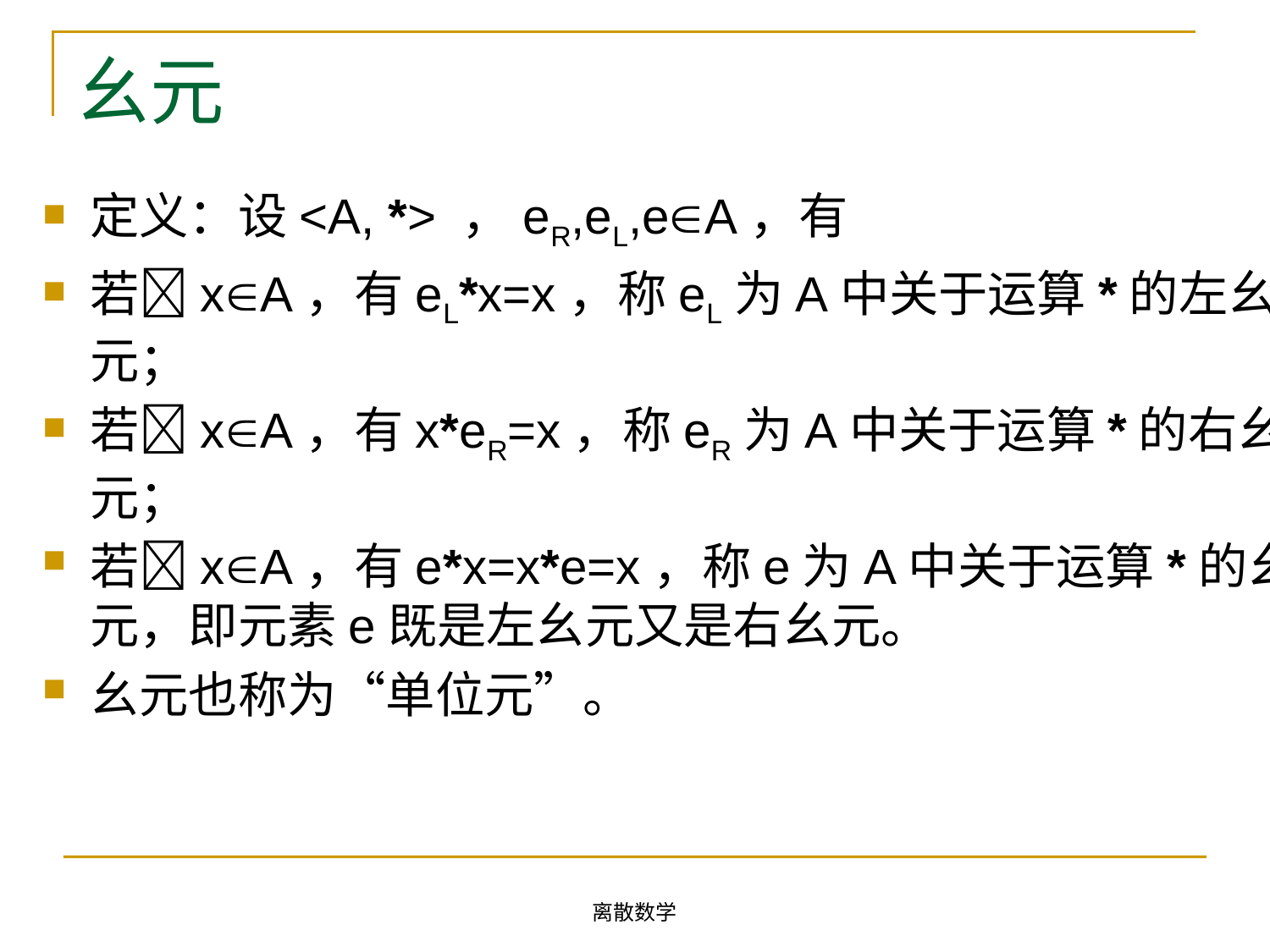

# 幺元
定义：设<A, *> ，eR,eL,e∈A，有
若∀x∈A，有eL*x=x，称eL为A中关于运算*的左幺元；
若∀x∈A，有x*eR=x，称eR为A中关于运算*的右幺元；
若∀x∈A，有e*x=x*e=x，称e为A中关于运算*的幺元，即元素e既是左幺元又是右幺元。
幺元也称为“单位元”。

28
离散数学